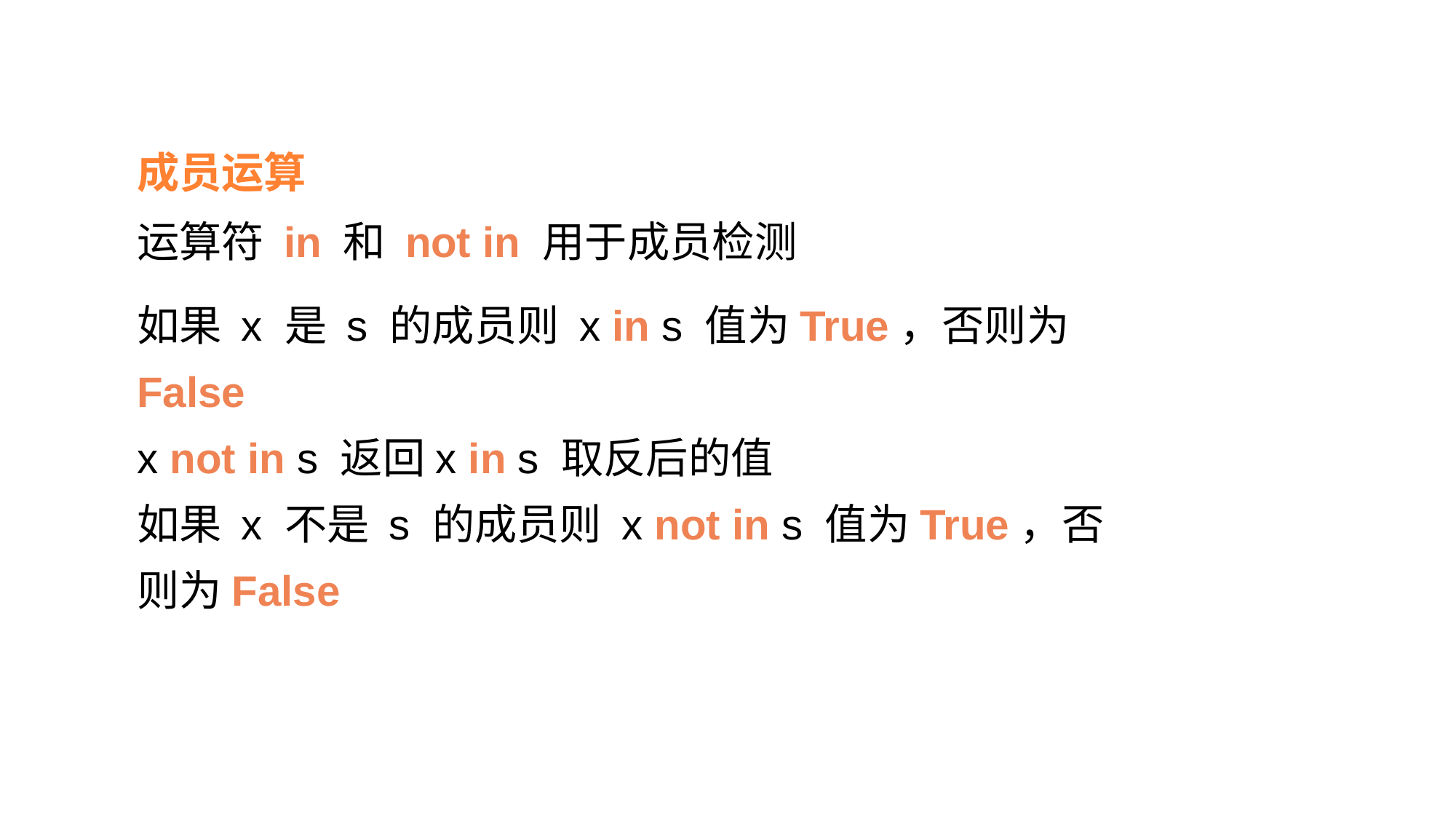

成员运算
运算符 in 和 not in 用于成员检测
如果 x 是 s 的成员则 x in s 值为True，否则为False
x not in s 返回x in s 取反后的值
如果 x 不是 s 的成员则 x not in s 值为True，否则为False